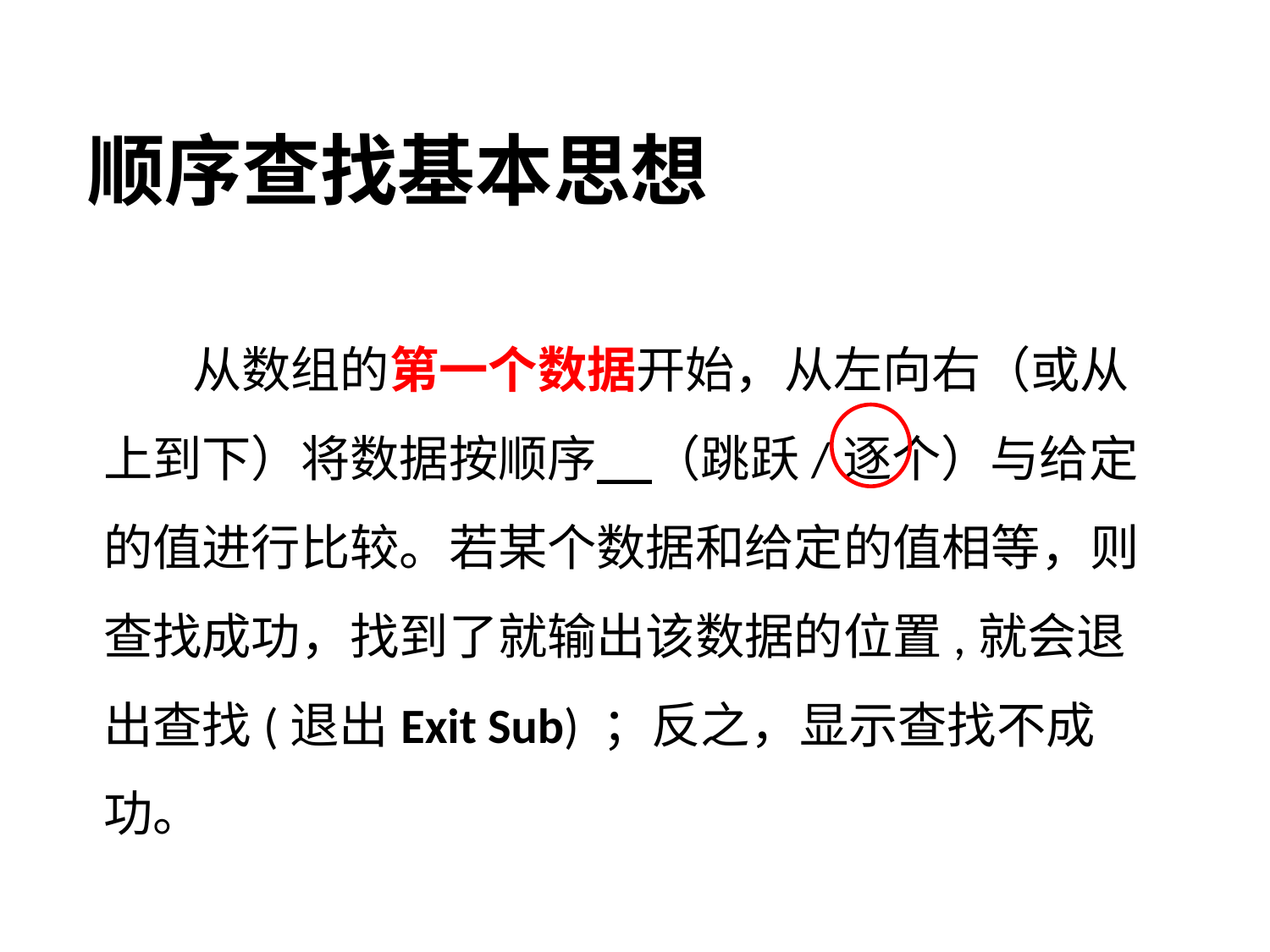

PART 1
顺序查找基本思想
       从数组的第一个数据开始，从左向右（或从上到下）将数据按顺序     （跳跃/逐个）与给定的值进行比较。若某个数据和给定的值相等，则查找成功，找到了就输出该数据的位置,就会退出查找(退出Exit Sub) ；反之，显示查找不成功。